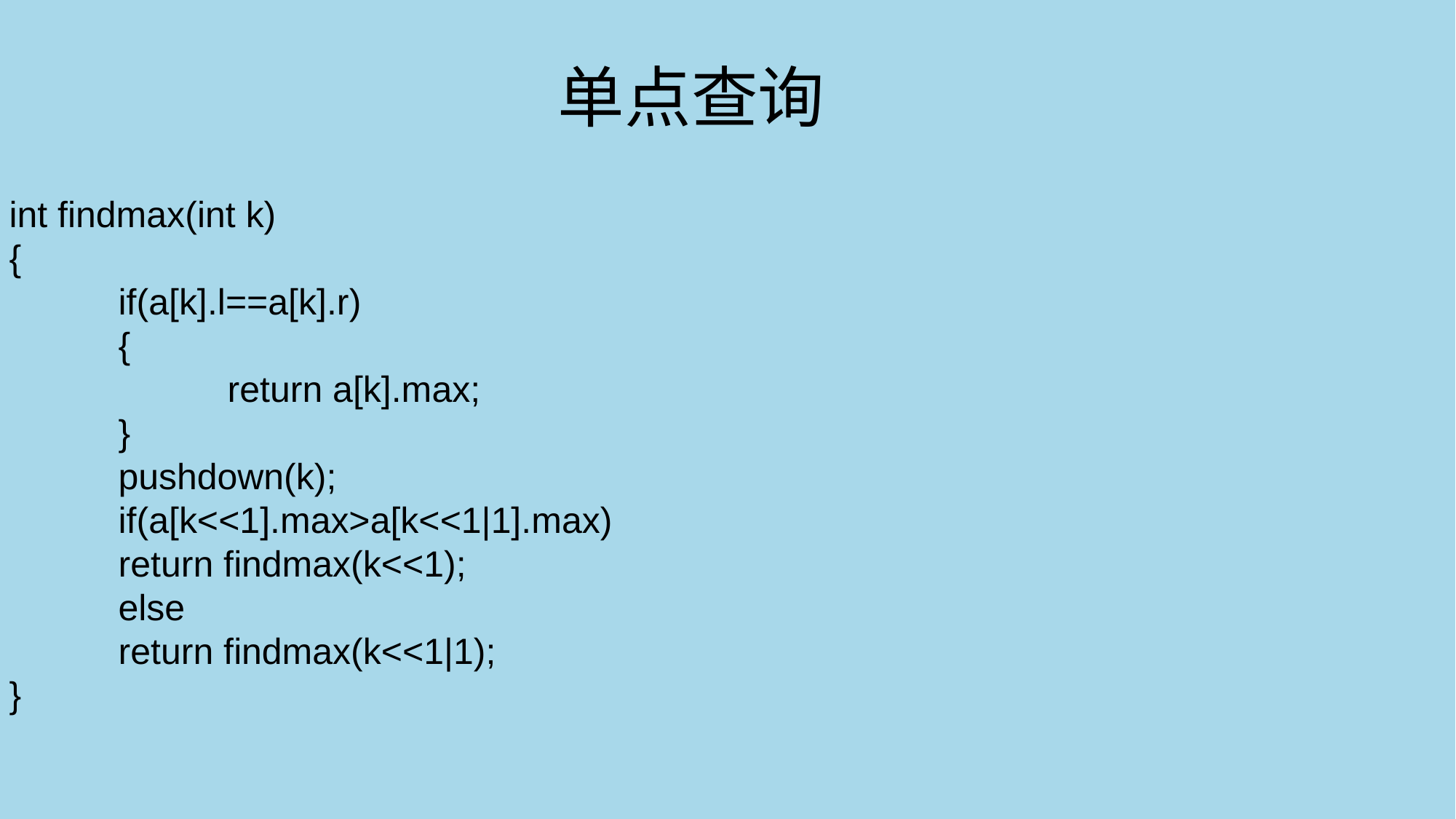

单点查询
int findmax(int k)
{
	if(a[k].l==a[k].r)
	{
		return a[k].max;
	}
	pushdown(k);
	if(a[k<<1].max>a[k<<1|1].max)
	return findmax(k<<1);
	else
	return findmax(k<<1|1);
}